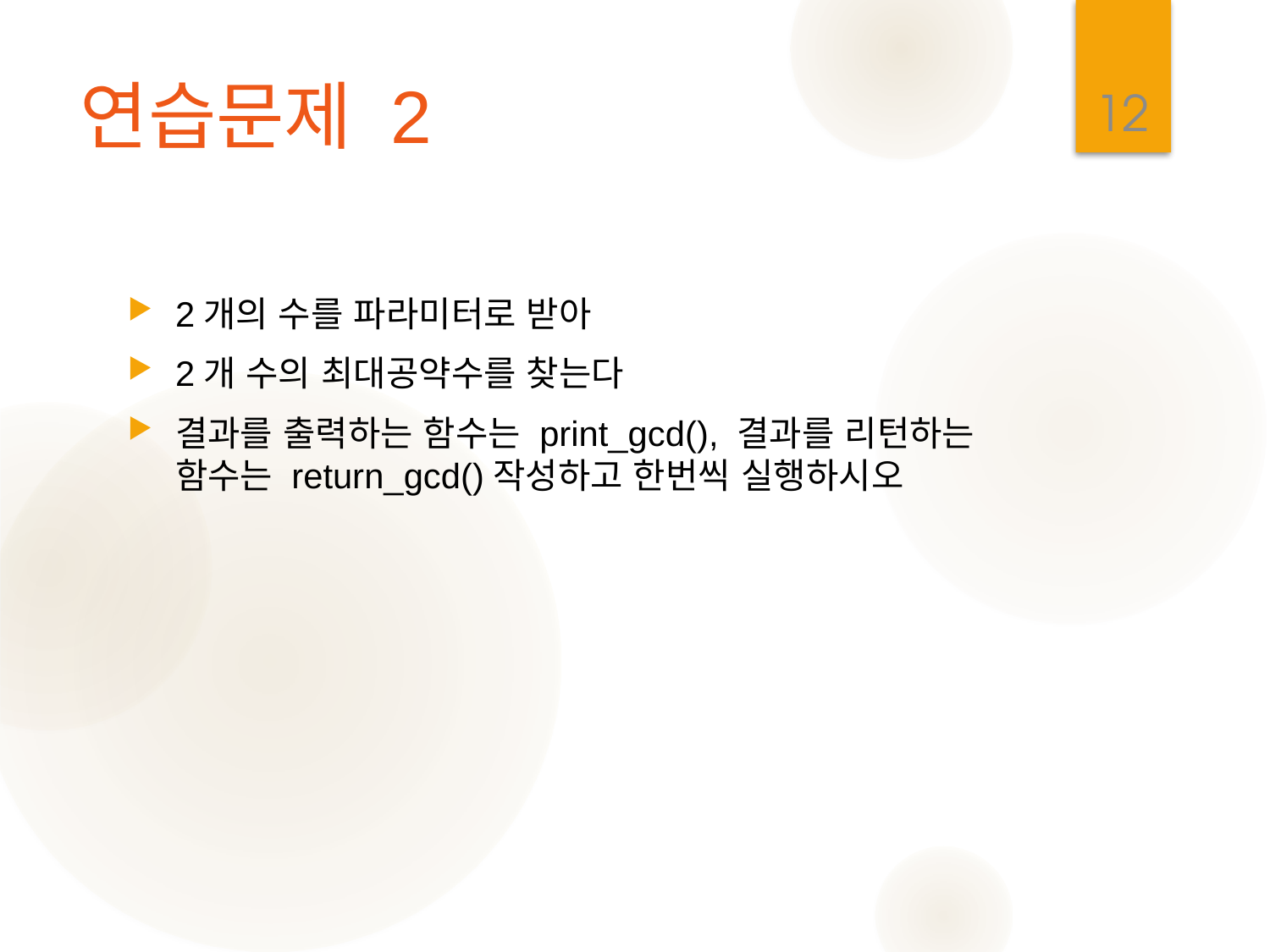

12
# 연습문제 2
2개의 수를 파라미터로 받아
2개 수의 최대공약수를 찾는다
결과를 출력하는 함수는 print_gcd(), 결과를 리턴하는 함수는 return_gcd()작성하고 한번씩 실행하시오